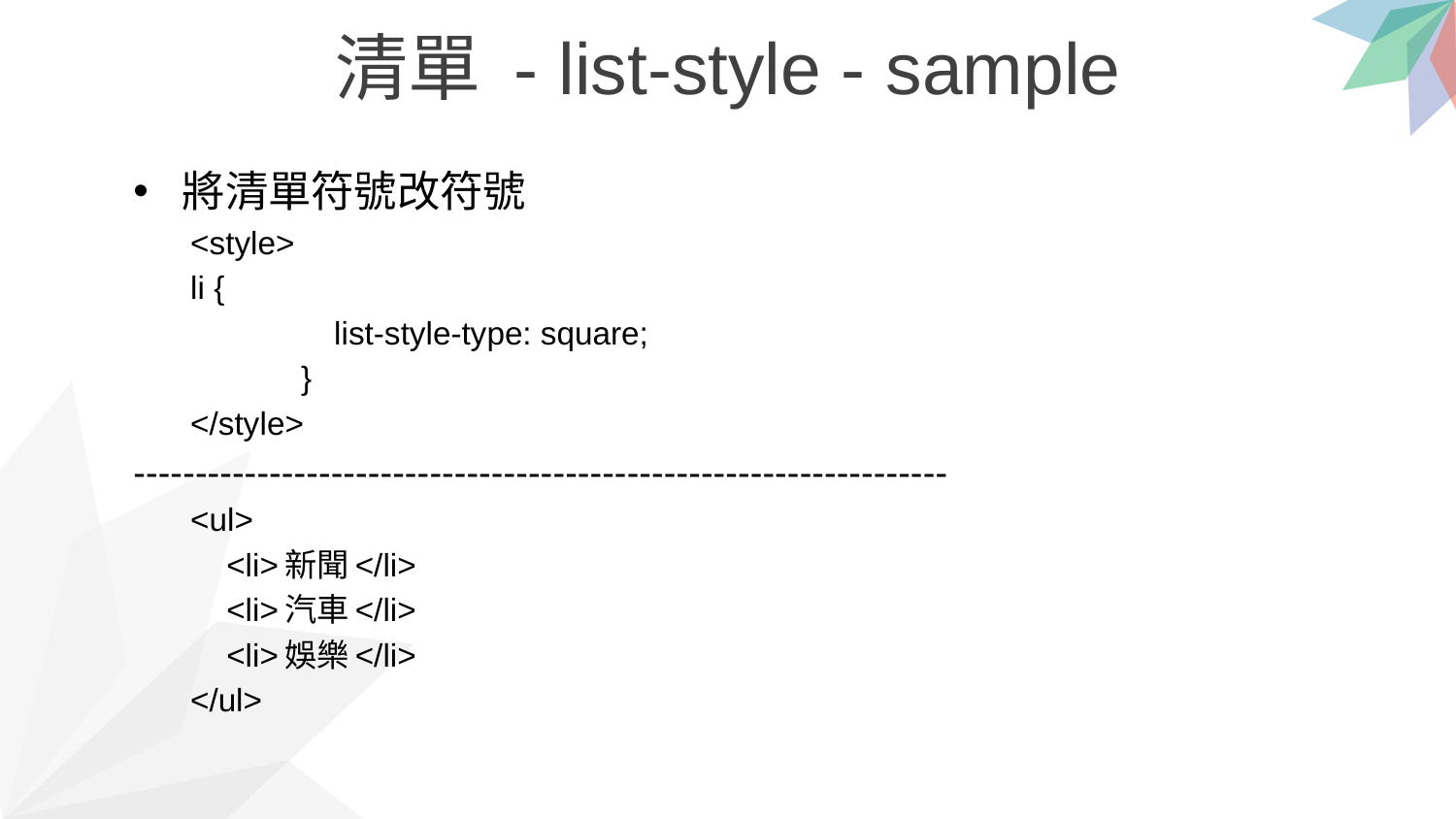

清單 - list-style - sample
將清單符號改符號
<style>
	li {
                list-style-type: square;
 		}
</style>
------------------------------------------------------------------
<ul>
    <li>新聞</li>
    <li>汽車</li>
    <li>娛樂</li>
</ul>